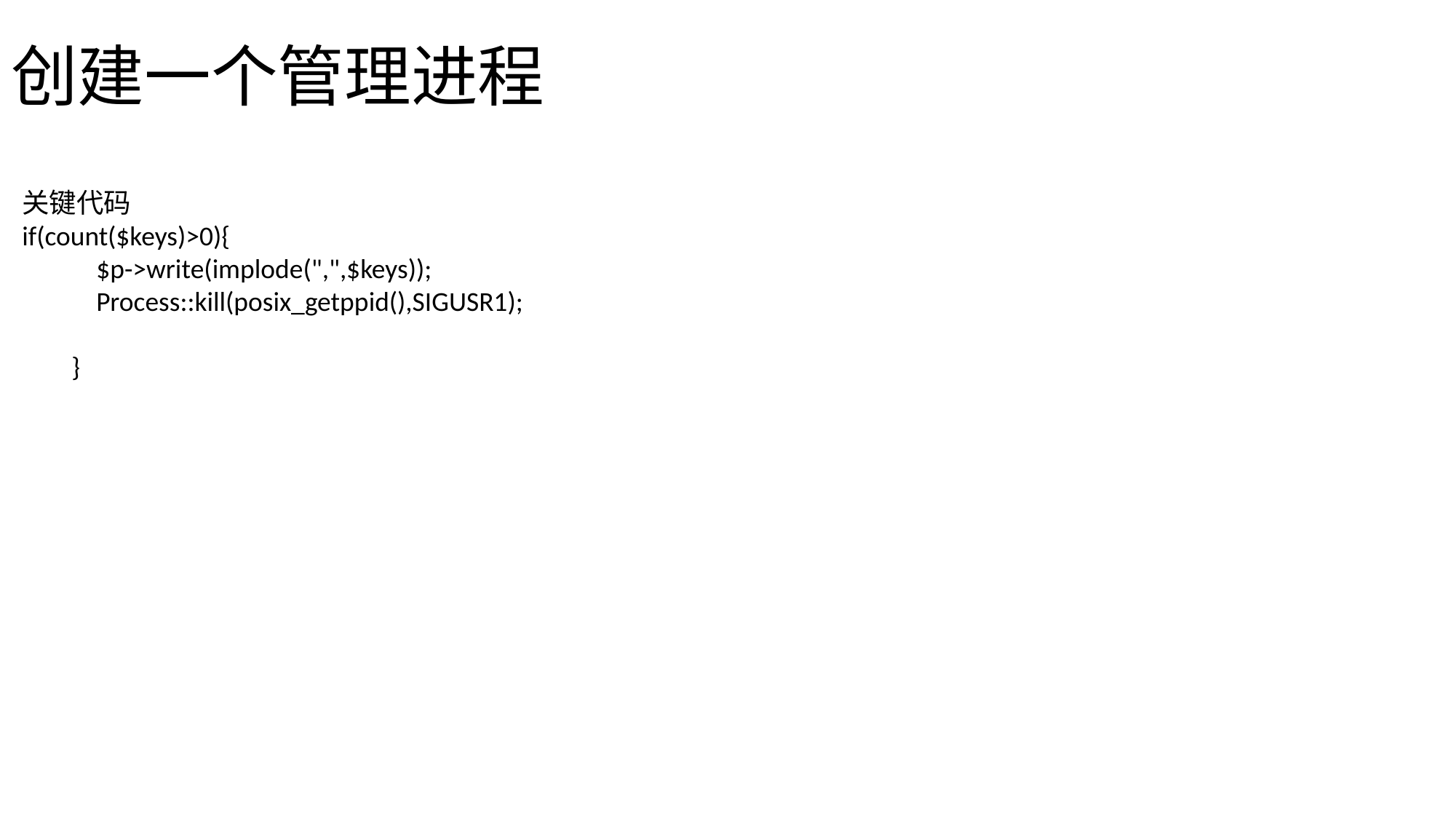

# 创建一个管理进程

关键代码
if(count($keys)>0){
            $p->write(implode(",",$keys));
            Process::kill(posix_getppid(),SIGUSR1);

        }